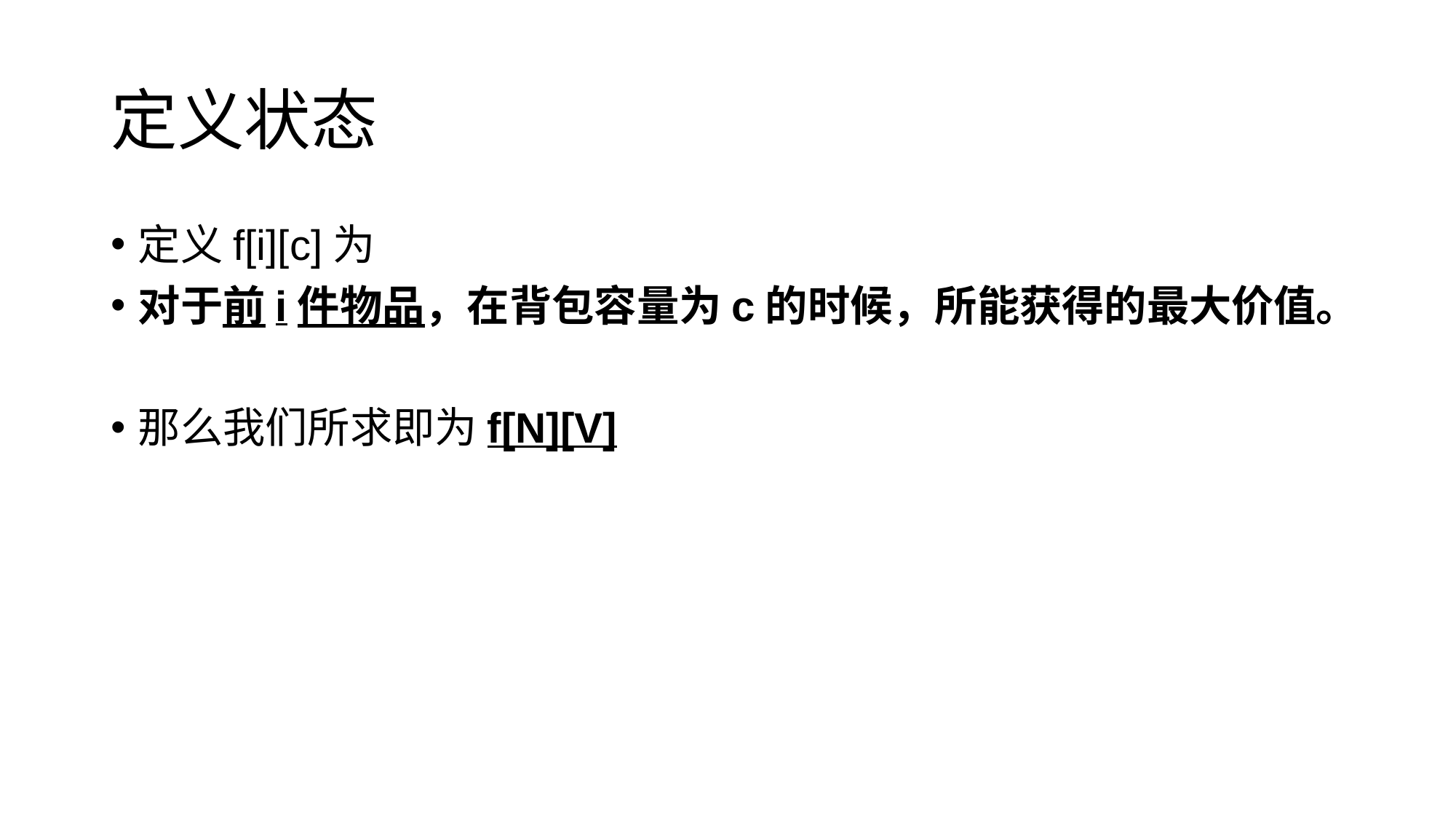

# 定义状态
定义f[i][c]为
对于前i件物品，在背包容量为c的时候，所能获得的最大价值。

那么我们所求即为f[N][V]